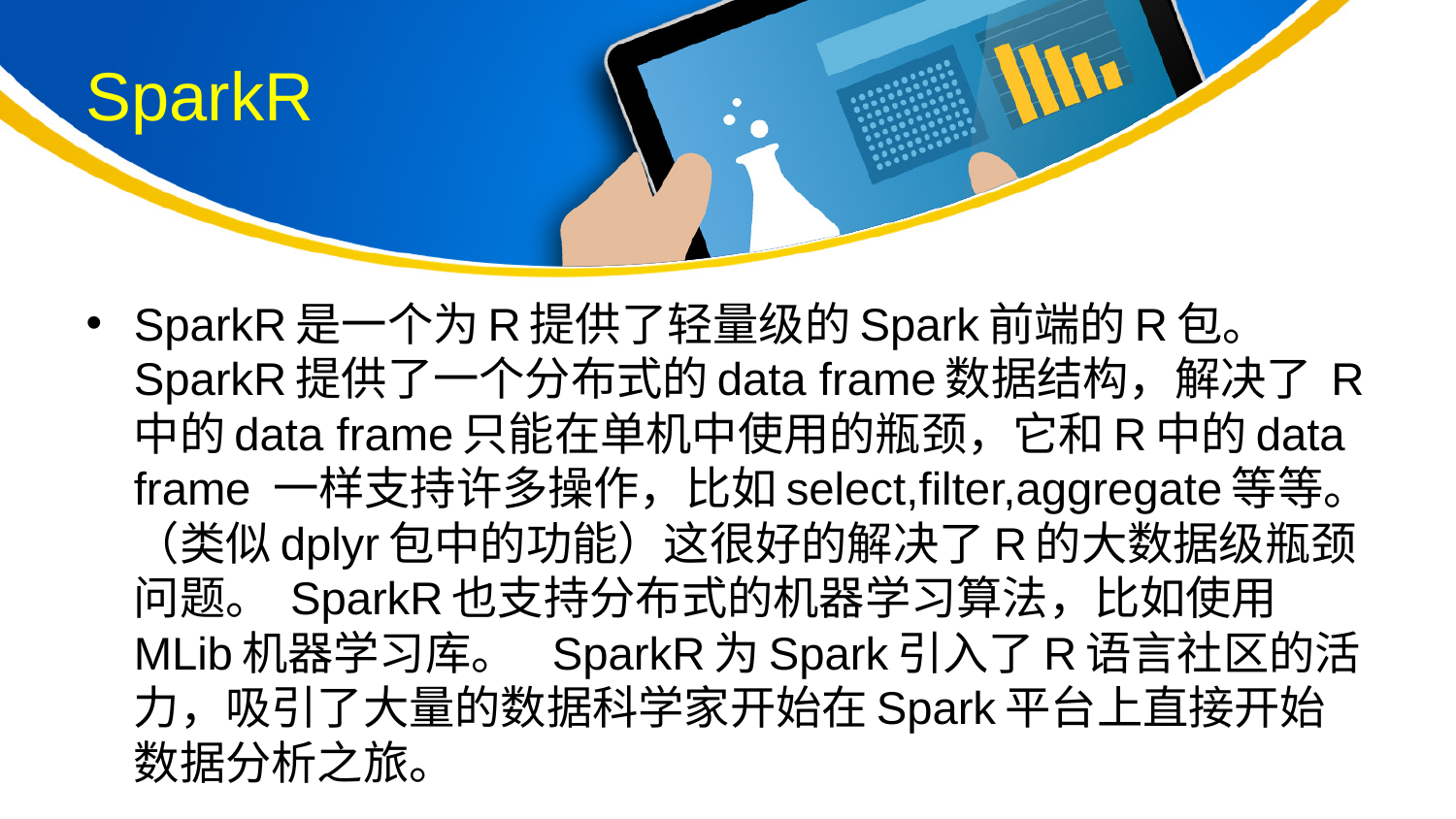

# SparkR
SparkR是一个为R提供了轻量级的Spark前端的R包。 SparkR提供了一个分布式的data frame数据结构，解决了 R中的data frame只能在单机中使用的瓶颈，它和R中的data frame 一样支持许多操作，比如select,filter,aggregate等等。（类似dplyr包中的功能）这很好的解决了R的大数据级瓶颈问题。 SparkR也支持分布式的机器学习算法，比如使用MLib机器学习库。   SparkR为Spark引入了R语言社区的活力，吸引了大量的数据科学家开始在Spark平台上直接开始数据分析之旅。